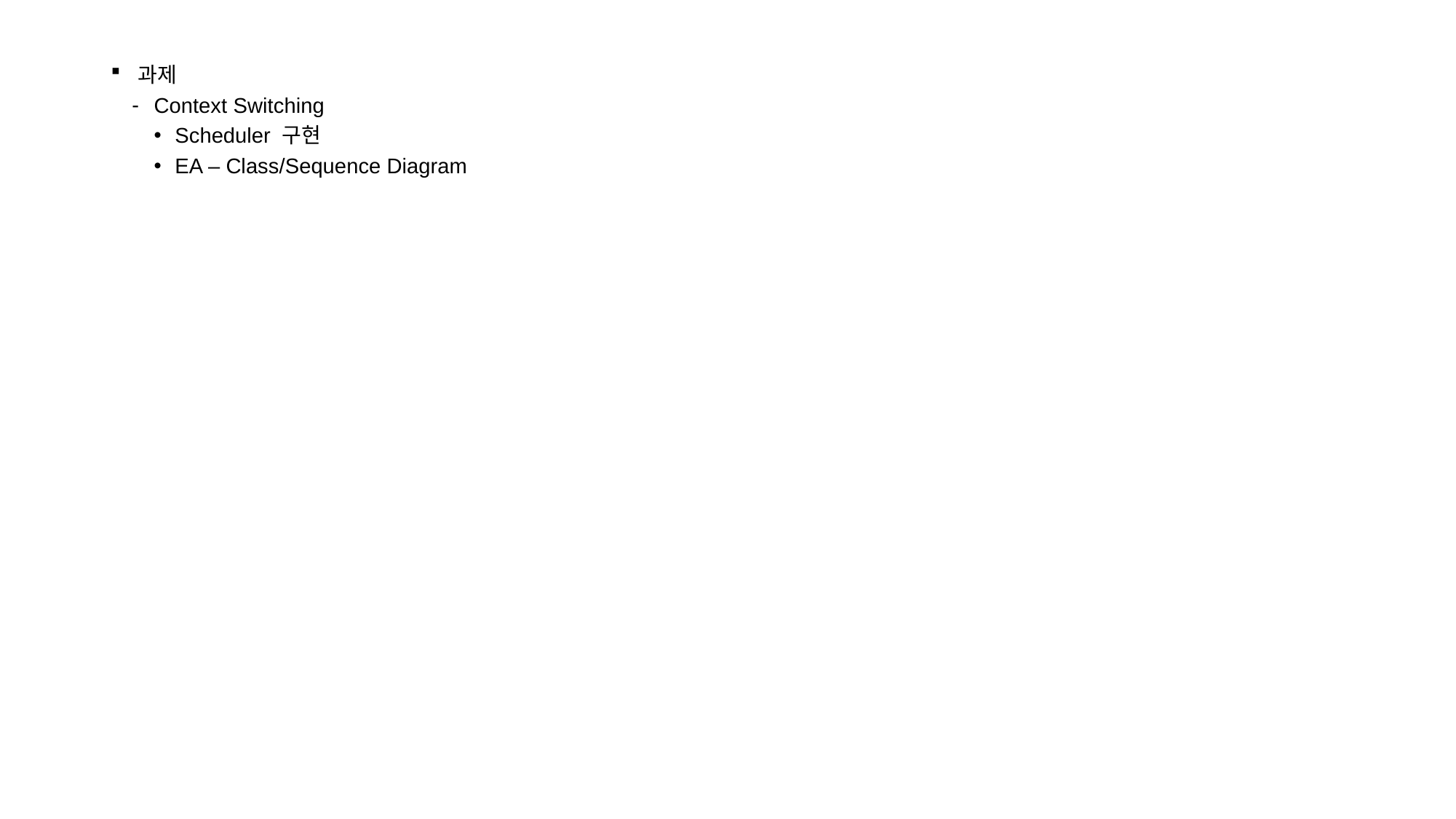

과제
Context Switching
Scheduler 구현
EA – Class/Sequence Diagram